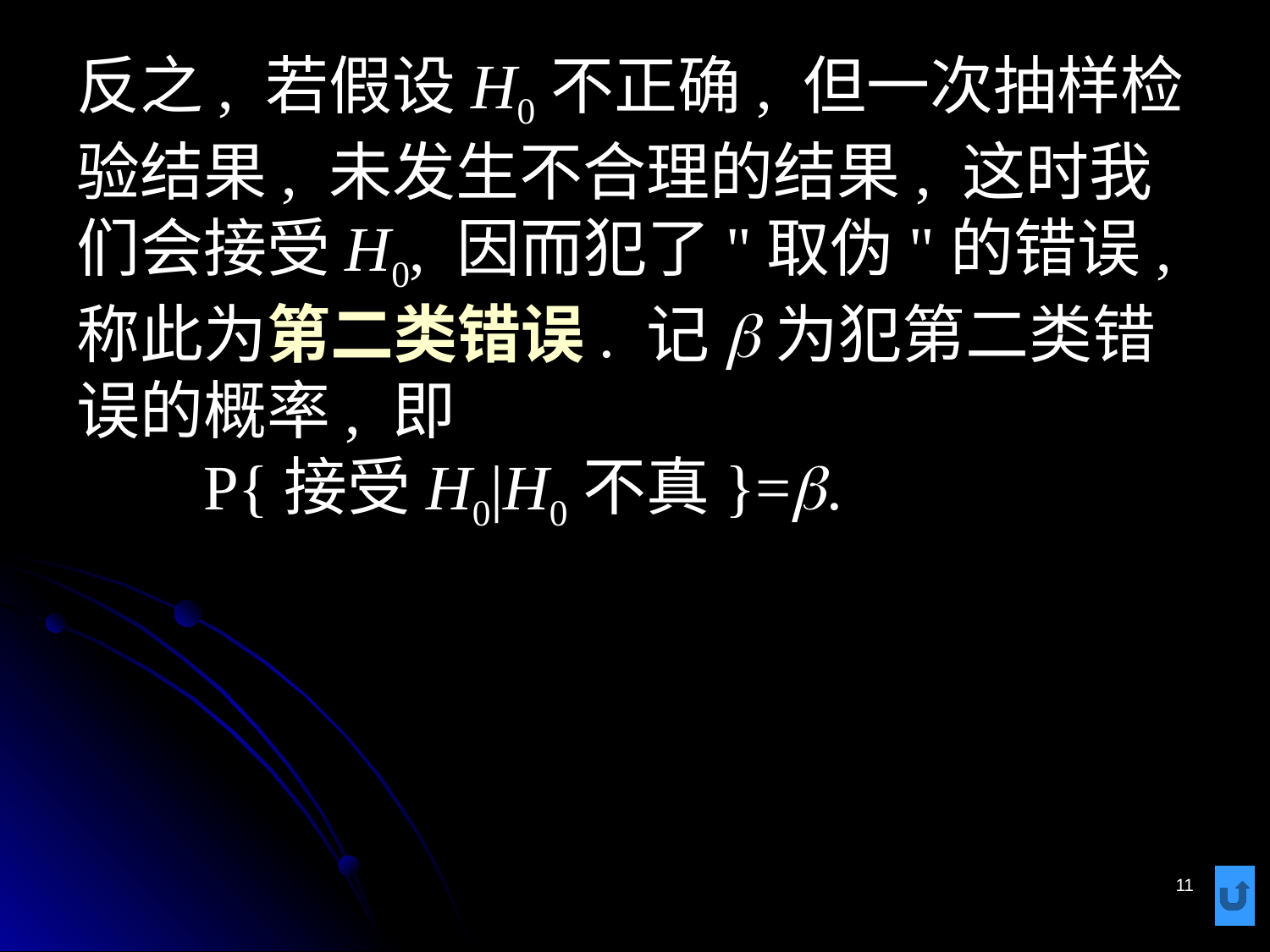

# 反之, 若假设H0不正确, 但一次抽样检验结果, 未发生不合理的结果, 这时我们会接受H0, 因而犯了"取伪"的错误, 称此为第二类错误. 记β为犯第二类错误的概率, 即 P{接受H0|H0不真}=β.
11